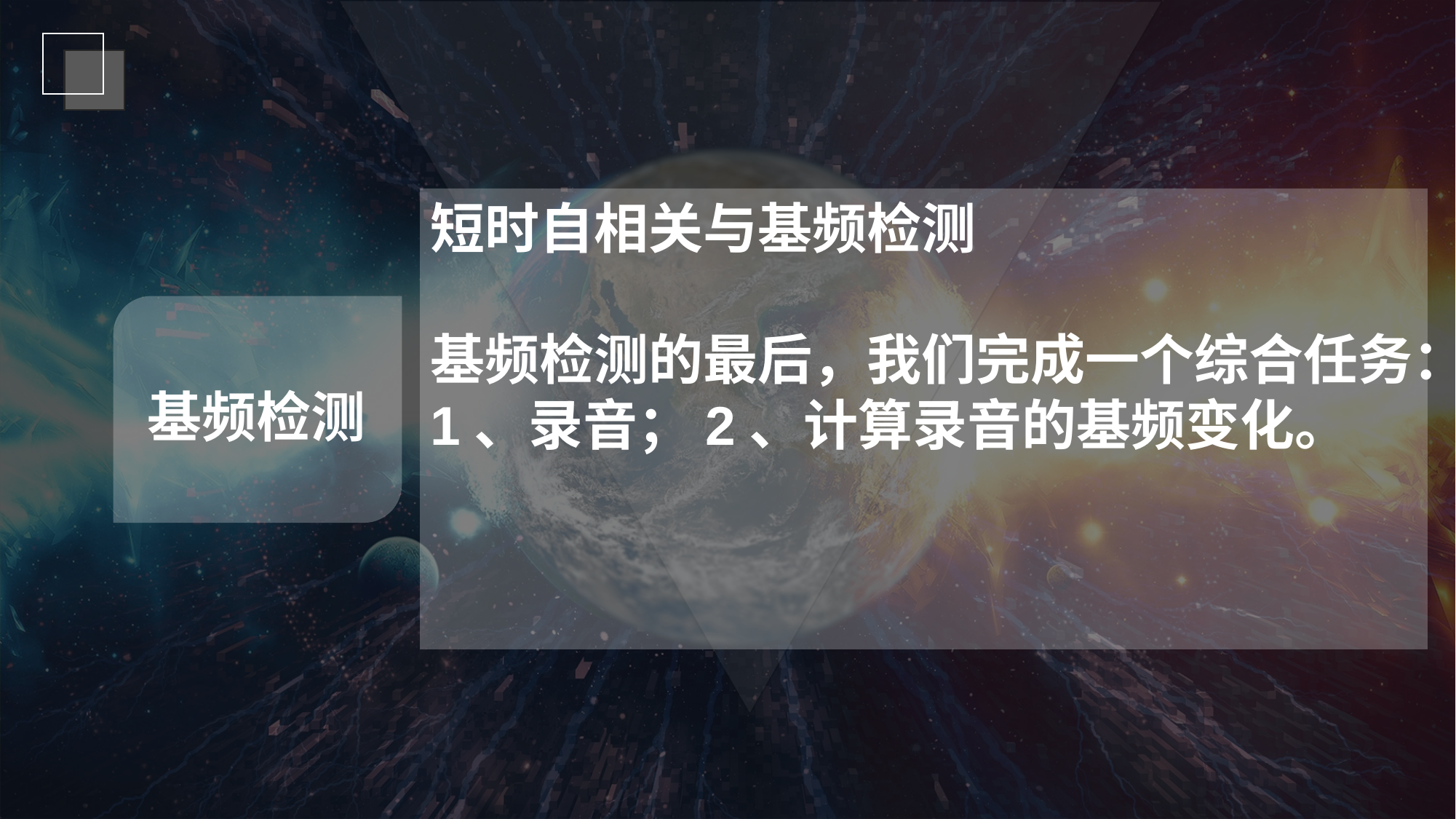

短时自相关与基频检测

基频检测的最后，我们完成一个综合任务：1、录音；2、计算录音的基频变化。

基频检测